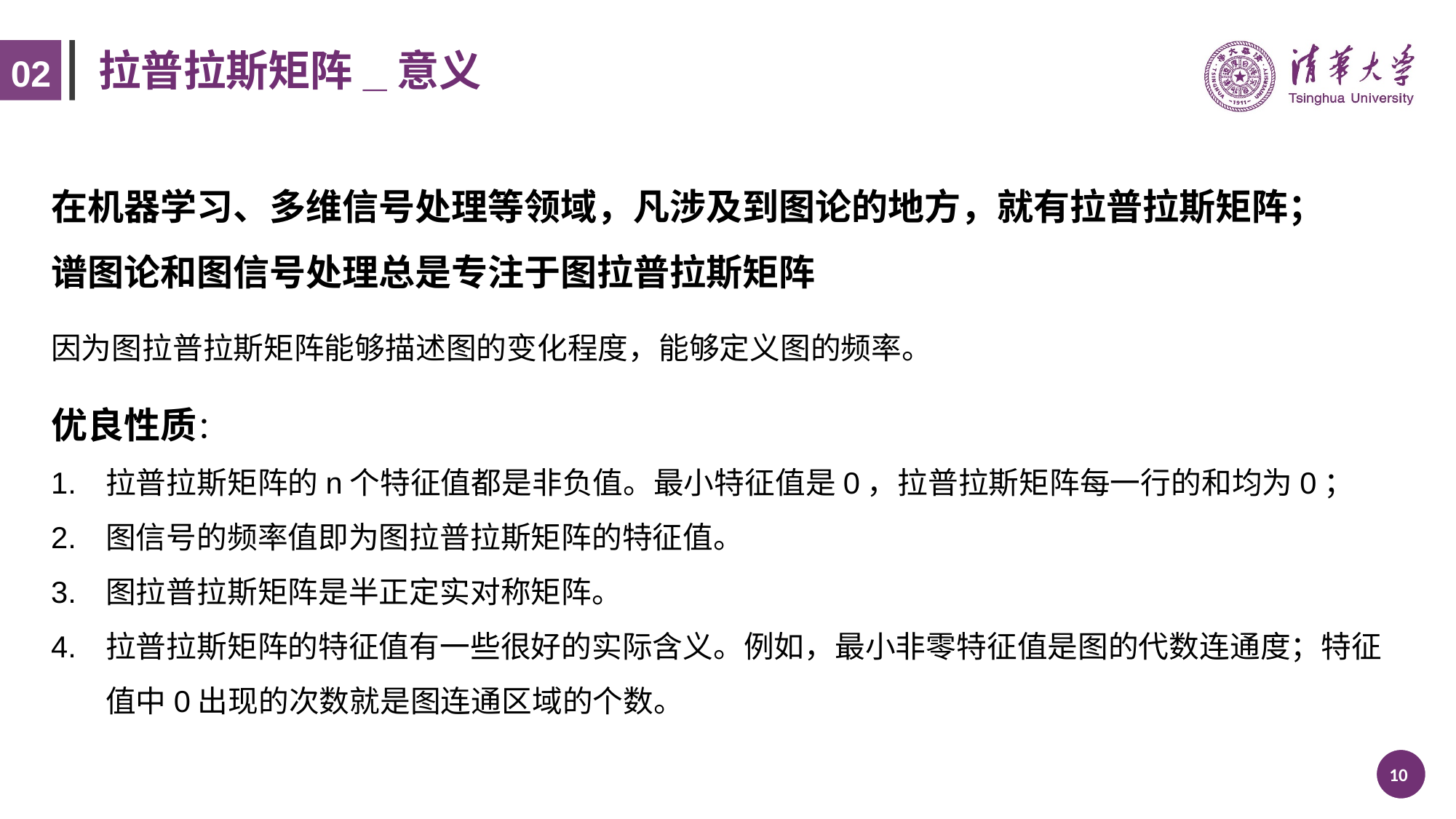

# 拉普拉斯矩阵_意义
02
在机器学习、多维信号处理等领域，凡涉及到图论的地方，就有拉普拉斯矩阵；
谱图论和图信号处理总是专注于图拉普拉斯矩阵

因为图拉普拉斯矩阵能够描述图的变化程度，能够定义图的频率。

优良性质：
拉普拉斯矩阵的n个特征值都是非负值。最小特征值是0，拉普拉斯矩阵每一行的和均为0；
图信号的频率值即为图拉普拉斯矩阵的特征值。
图拉普拉斯矩阵是半正定实对称矩阵。
拉普拉斯矩阵的特征值有一些很好的实际含义。例如，最小非零特征值是图的代数连通度；特征值中0出现的次数就是图连通区域的个数。

10    /30